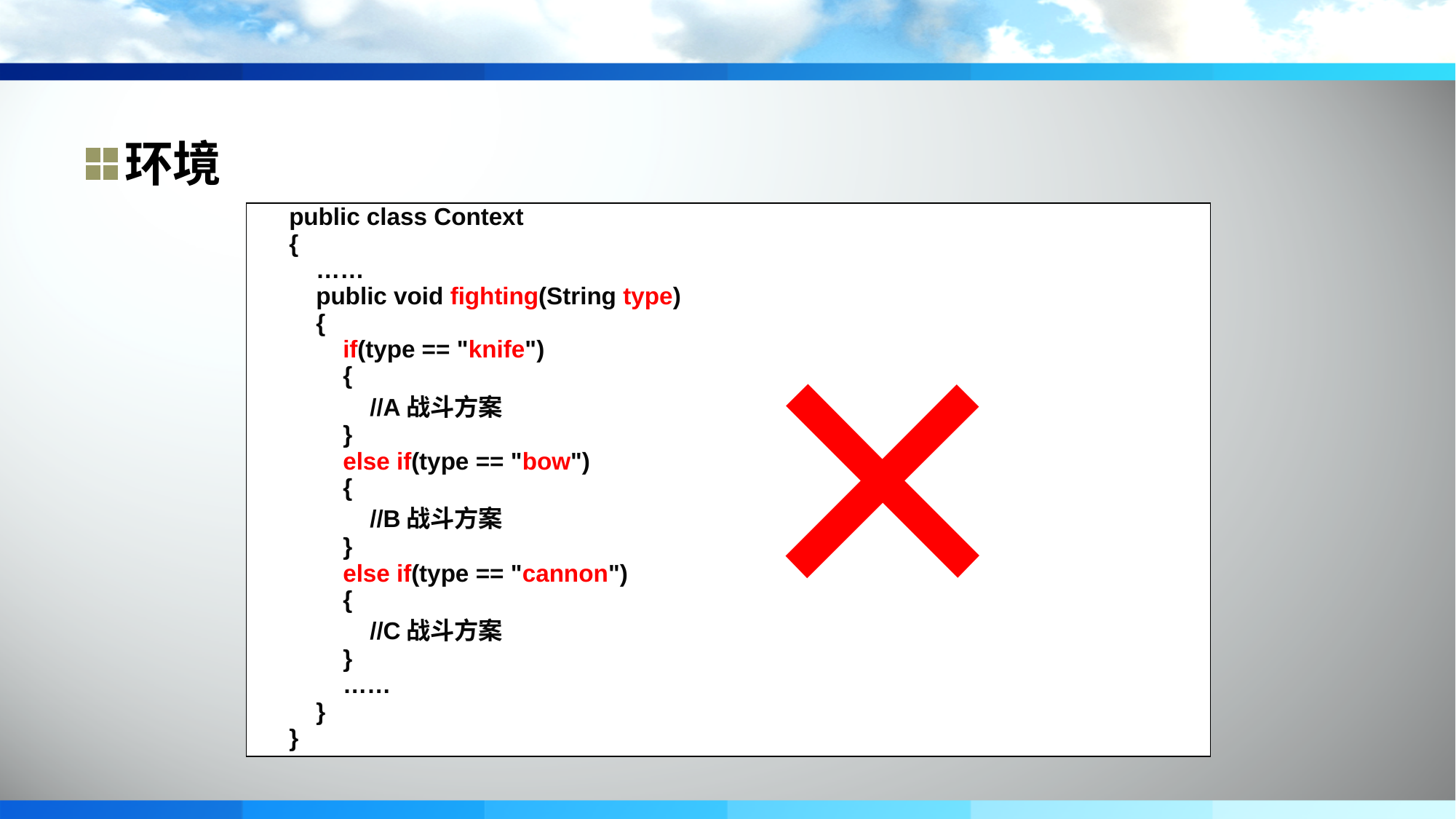

环境
×
| public class Context { …… public void fighting(String type) { if(type == "knife") { //A战斗方案 } else if(type == "bow") { //B战斗方案 } else if(type == "cannon") { //C战斗方案 } …… } } |
| --- |